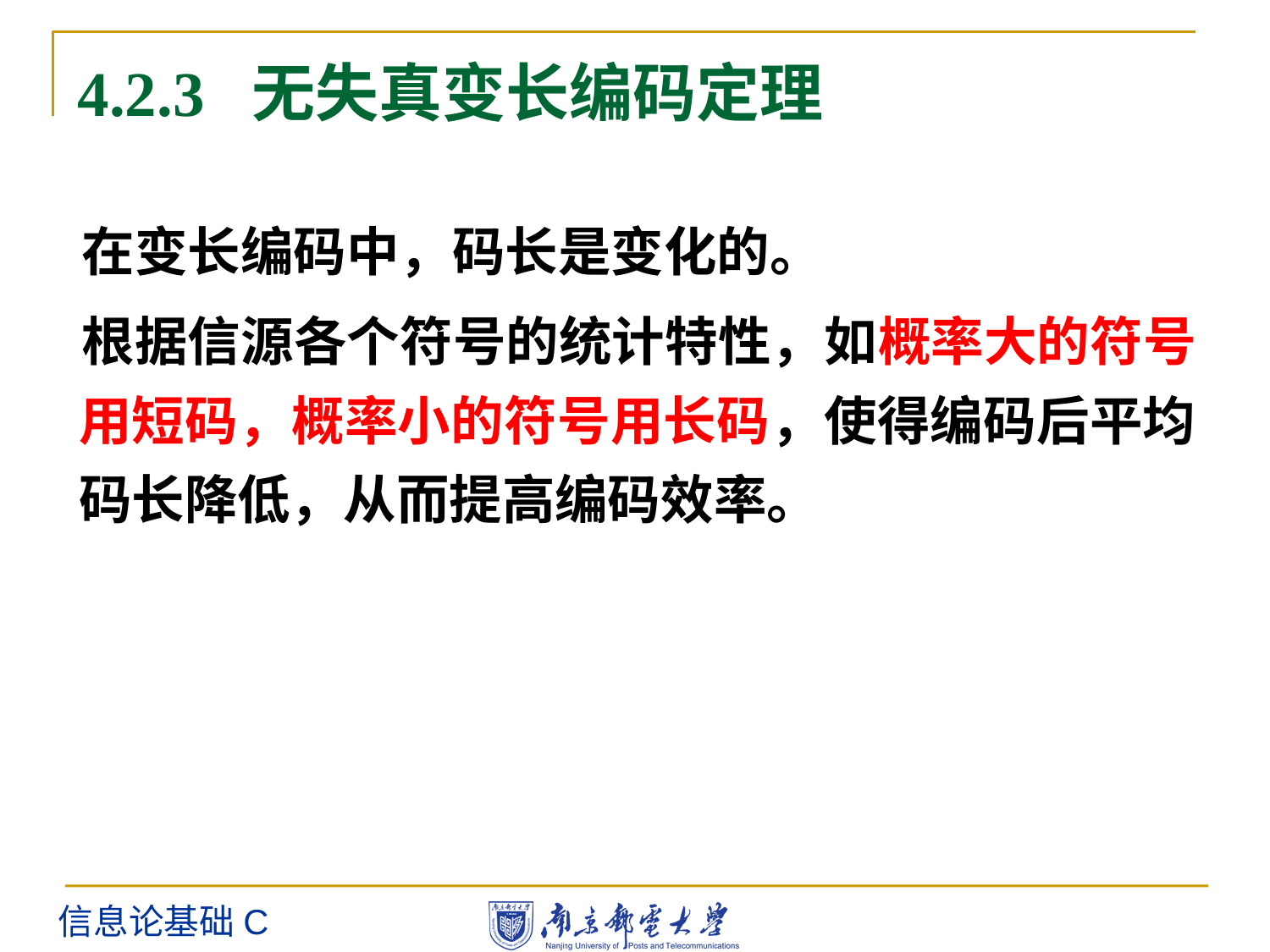

4.2.3  无失真变长编码定理
在变长编码中，码长是变化的。
根据信源各个符号的统计特性，如概率大的符号用短码，概率小的符号用长码，使得编码后平均码长降低，从而提高编码效率。
24